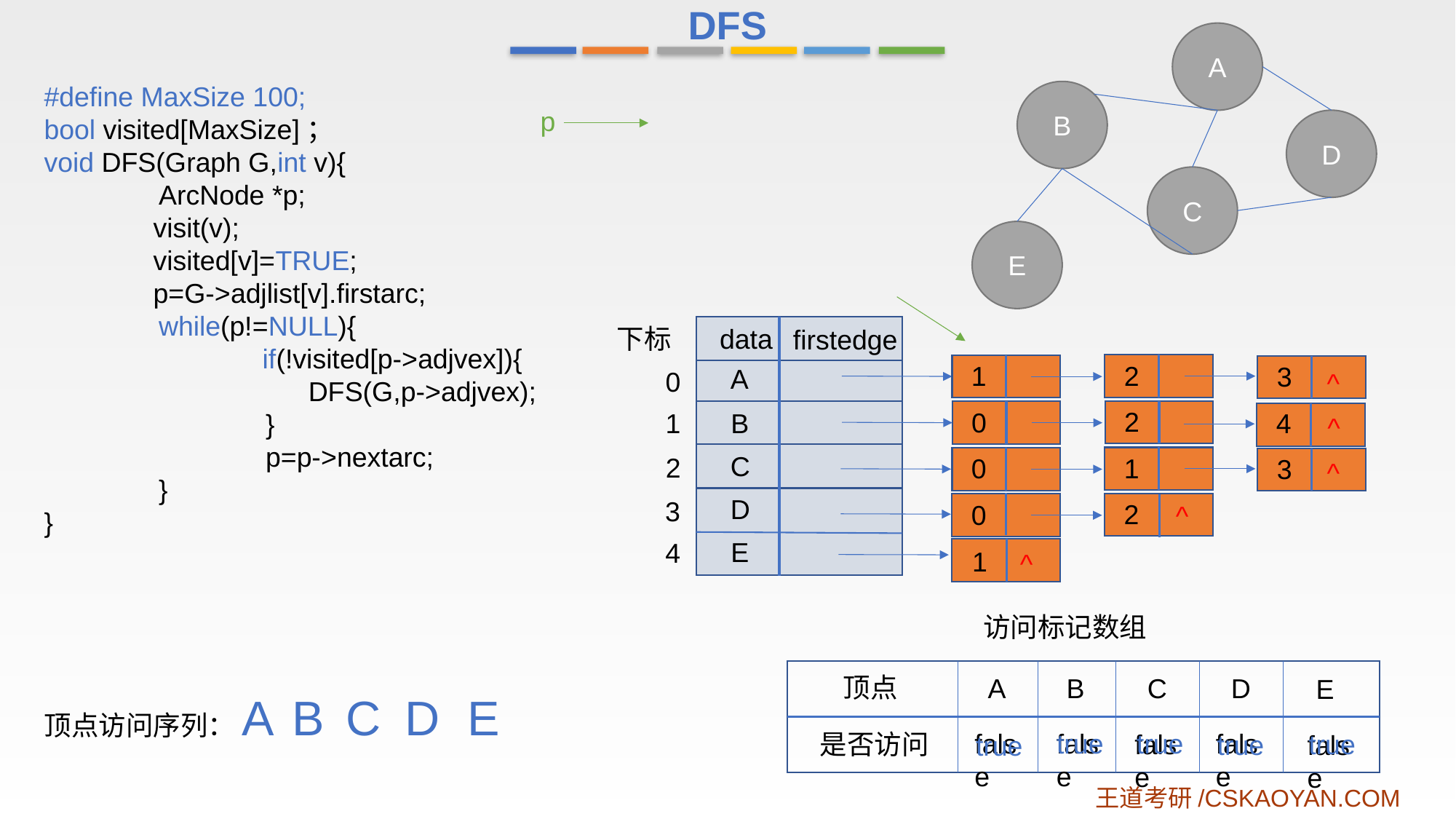

DFS
A

#define MaxSize 100;
bool visited[MaxSize]；
void DFS(Graph G,int v){
               ArcNode *p;
	visit(v);
	visited[v]=TRUE;
	p=G->adjlist[v].firstarc;
               while(p!=NULL){
		if(!visited[p->adjvex]){
		      DFS(G,p->adjvex);
                             }
                             p=p->nextarc;
               }
}

B
p
D
C
E
下标
data

firstedge
2
1
3

A
0

^
2
0
B
1
4

^
C

2
1
0
3

^
D

3
2
0

^

E
4

1
^
访问标记数组

顶点
A
B
C
D
E
E
D
C
顶点访问序列：A
B
true
true
false
false
false
false
true
是否访问
false
true
true
王道考研/CSKAOYAN.COM